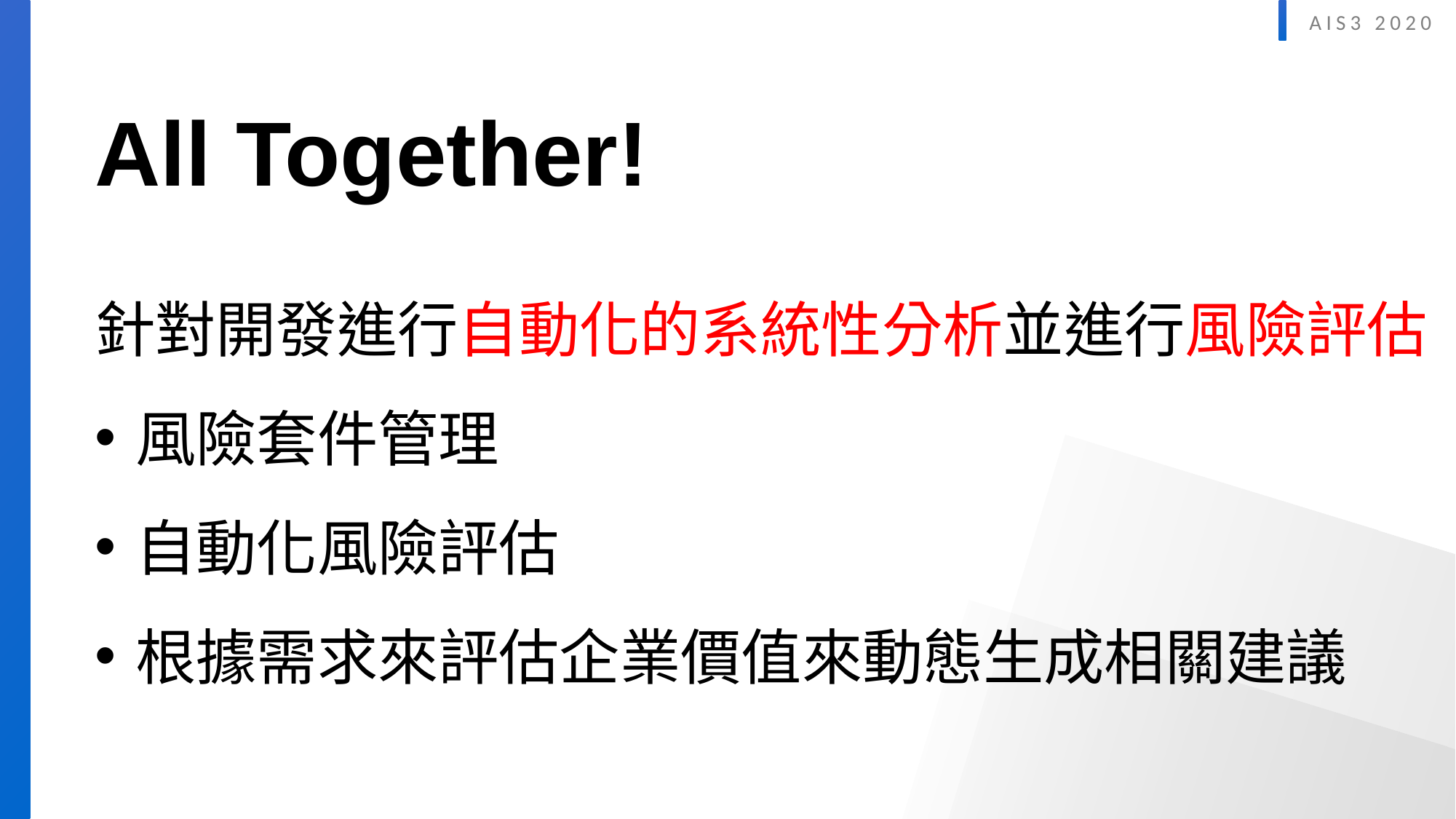

All Together!
針對開發進行自動化的系統性分析並進行風險評估
風險套件管理
自動化風險評估
根據需求來評估企業價值來動態生成相關建議